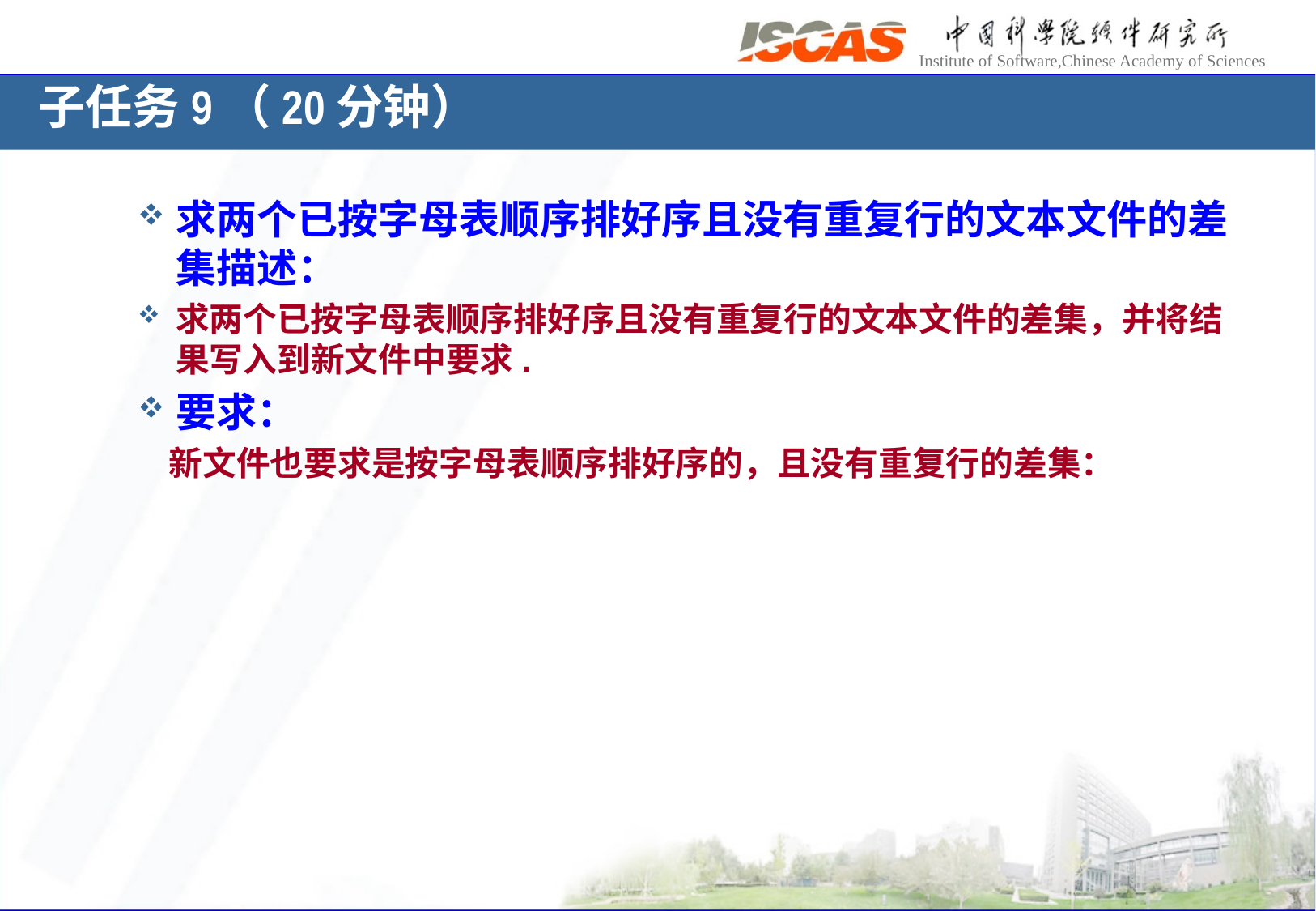

子任务9（20分钟）
求两个已按字母表顺序排好序且没有重复行的文本文件的差集描述：
求两个已按字母表顺序排好序且没有重复行的文本文件的差集，并将结果写入到新文件中要求.
要求：
   新文件也要求是按字母表顺序排好序的，且没有重复行的差集：